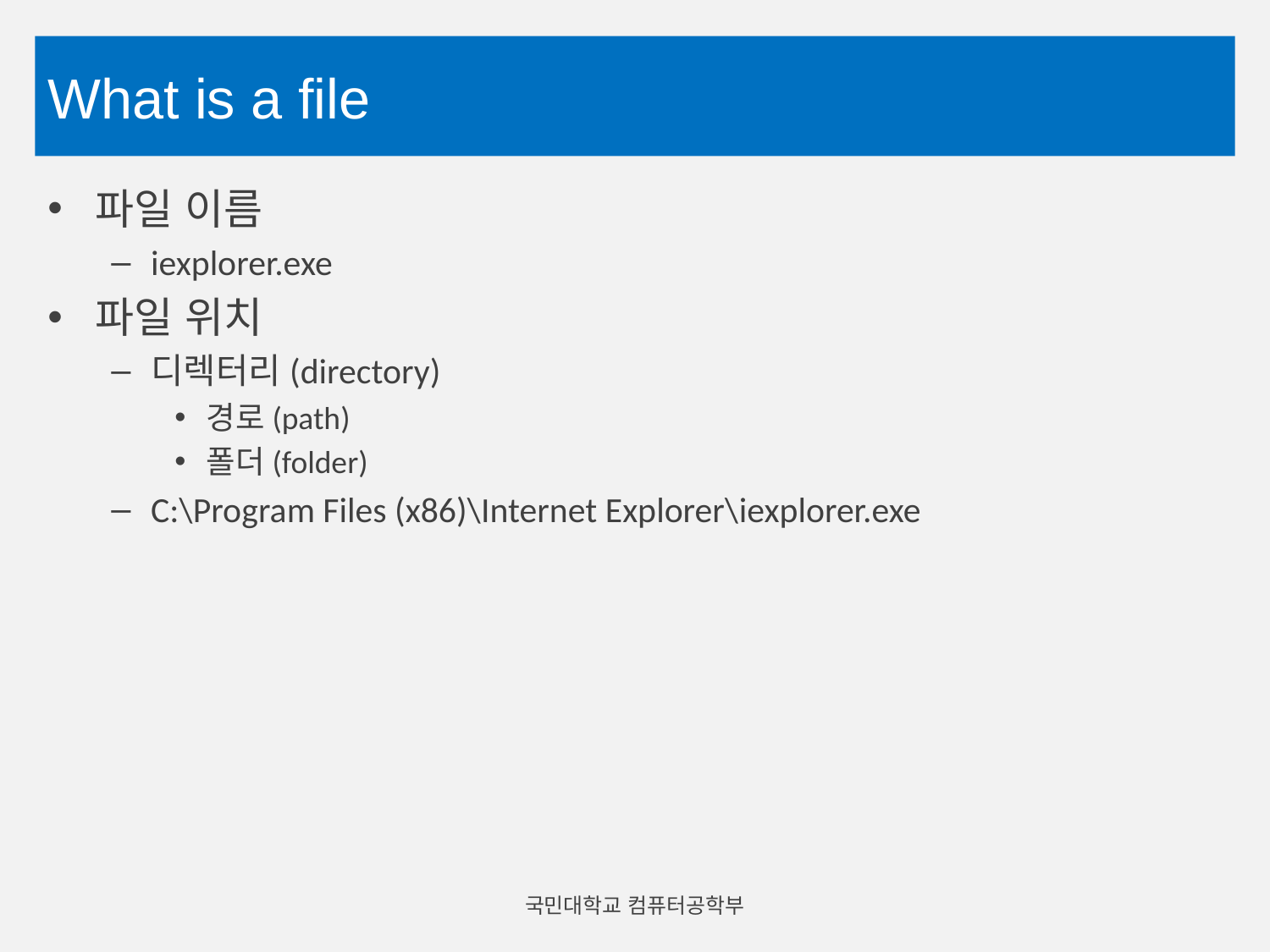

# What is a file
파일 이름
iexplorer.exe
파일 위치
디렉터리(directory)
경로(path)
폴더(folder)
C:\Program Files (x86)\Internet Explorer\iexplorer.exe

국민대학교 컴퓨터공학부